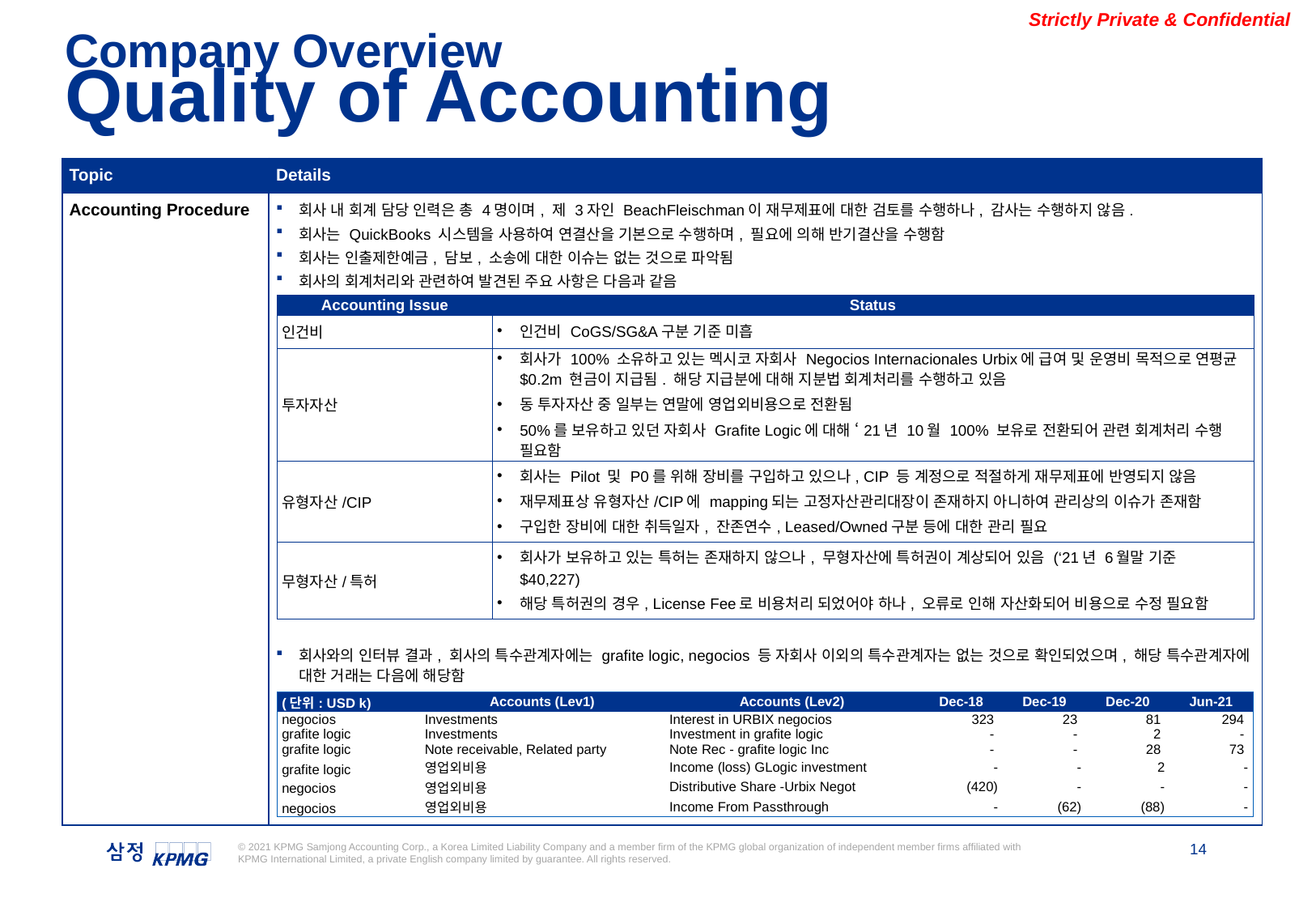

Company Overview
Quality of Accounting
| Topic | Details |
| --- | --- |
| Accounting Procedure | 회사 내 회계 담당 인력은 총 4명이며, 제 3자인 BeachFleischman이 재무제표에 대한 검토를 수행하나, 감사는 수행하지 않음. 회사는 QuickBooks 시스템을 사용하여 연결산을 기본으로 수행하며, 필요에 의해 반기결산을 수행함 회사는 인출제한예금, 담보, 소송에 대한 이슈는 없는 것으로 파악됨 회사의 회계처리와 관련하여 발견된 주요 사항은 다음과 같음 회사와의 인터뷰 결과, 회사의 특수관계자에는 grafite logic, negocios 등 자회사 이외의 특수관계자는 없는 것으로 확인되었으며, 해당 특수관계자에 대한 거래는 다음에 해당함 |
| Accounting Issue | Status |
| --- | --- |
| 인건비 | 인건비 CoGS/SG&A구분 기준 미흡 |
| 투자자산 | 회사가 100% 소유하고 있는 멕시코 자회사 Negocios Internacionales Urbix에 급여 및 운영비 목적으로 연평균 $0.2m 현금이 지급됨. 해당 지급분에 대해 지분법 회계처리를 수행하고 있음 동 투자자산 중 일부는 연말에 영업외비용으로 전환됨 50%를 보유하고 있던 자회사 Grafite Logic에 대해 ‘21년 10월 100% 보유로 전환되어 관련 회계처리 수행 필요함 |
| 유형자산/CIP | 회사는 Pilot 및 P0를 위해 장비를 구입하고 있으나, CIP 등 계정으로 적절하게 재무제표에 반영되지 않음 재무제표상 유형자산/CIP에 mapping되는 고정자산관리대장이 존재하지 아니하여 관리상의 이슈가 존재함 구입한 장비에 대한 취득일자, 잔존연수, Leased/Owned구분 등에 대한 관리 필요 |
| 무형자산/특허 | 회사가 보유하고 있는 특허는 존재하지 않으나, 무형자산에 특허권이 계상되어 있음 (‘21년 6월말 기준 $40,227) 해당 특허권의 경우, License Fee로 비용처리 되었어야 하나, 오류로 인해 자산화되어 비용으로 수정 필요함 |
| (단위: USD k) | Accounts (Lev1) | Accounts (Lev2) | Dec-18 | Dec-19 | Dec-20 | Jun-21 |
| --- | --- | --- | --- | --- | --- | --- |
| negocios | Investments | Interest in URBIX negocios | 323 | 23 | 81 | 294 |
| grafite logic | Investments | Investment in grafite logic | - | - | 2 | - |
| grafite logic | Note receivable, Related party | Note Rec - grafite logic Inc | - | - | 28 | 73 |
| grafite logic | 영업외비용 | Income (loss) GLogic investment | - | - | 2 | - |
| negocios | 영업외비용 | Distributive Share -Urbix Negot | (420) | - | - | - |
| negocios | 영업외비용 | Income From Passthrough | - | (62) | (88) | - |